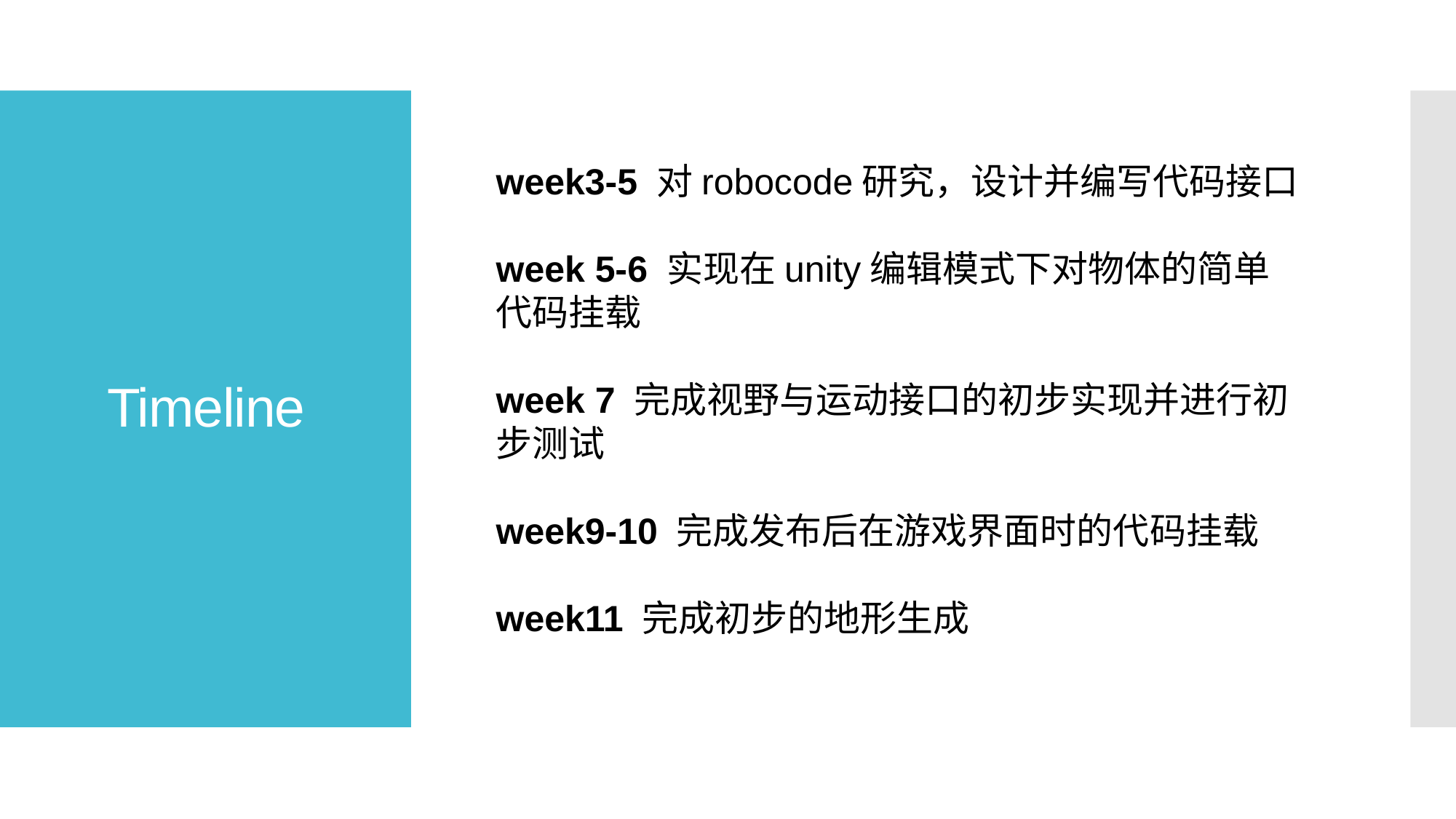

# Timeline
week3-5 对robocode研究，设计并编写代码接口

week 5-6 实现在unity编辑模式下对物体的简单代码挂载

week 7 完成视野与运动接口的初步实现并进行初步测试

week9-10 完成发布后在游戏界面时的代码挂载

week11 完成初步的地形生成